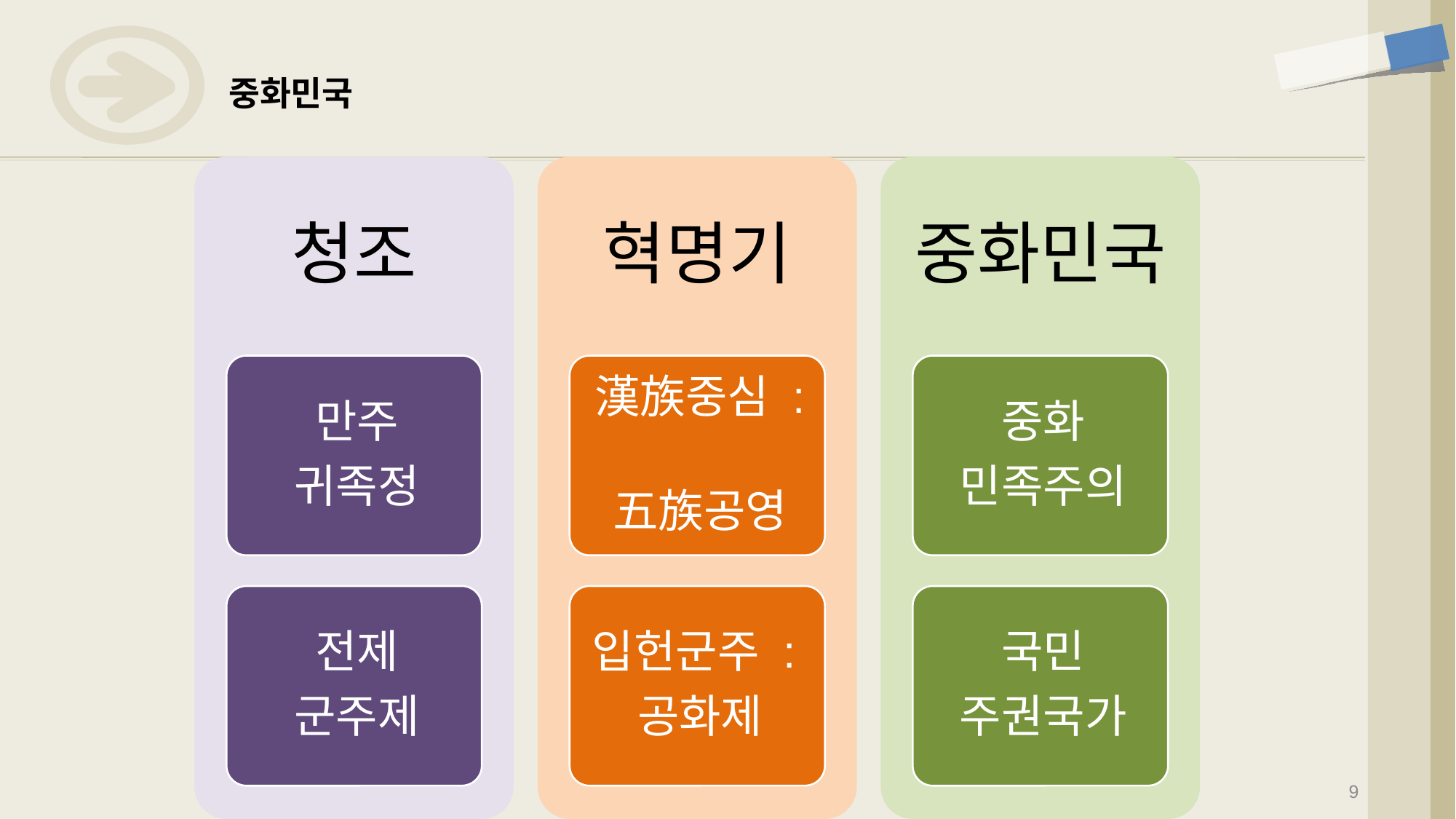

# 중화민국
청조
만주
귀족정
전제
군주제
혁명기
漢族중심 :
五族공영
입헌군주 :
공화제
중화민국
중화
민족주의
국민
주권국가
9